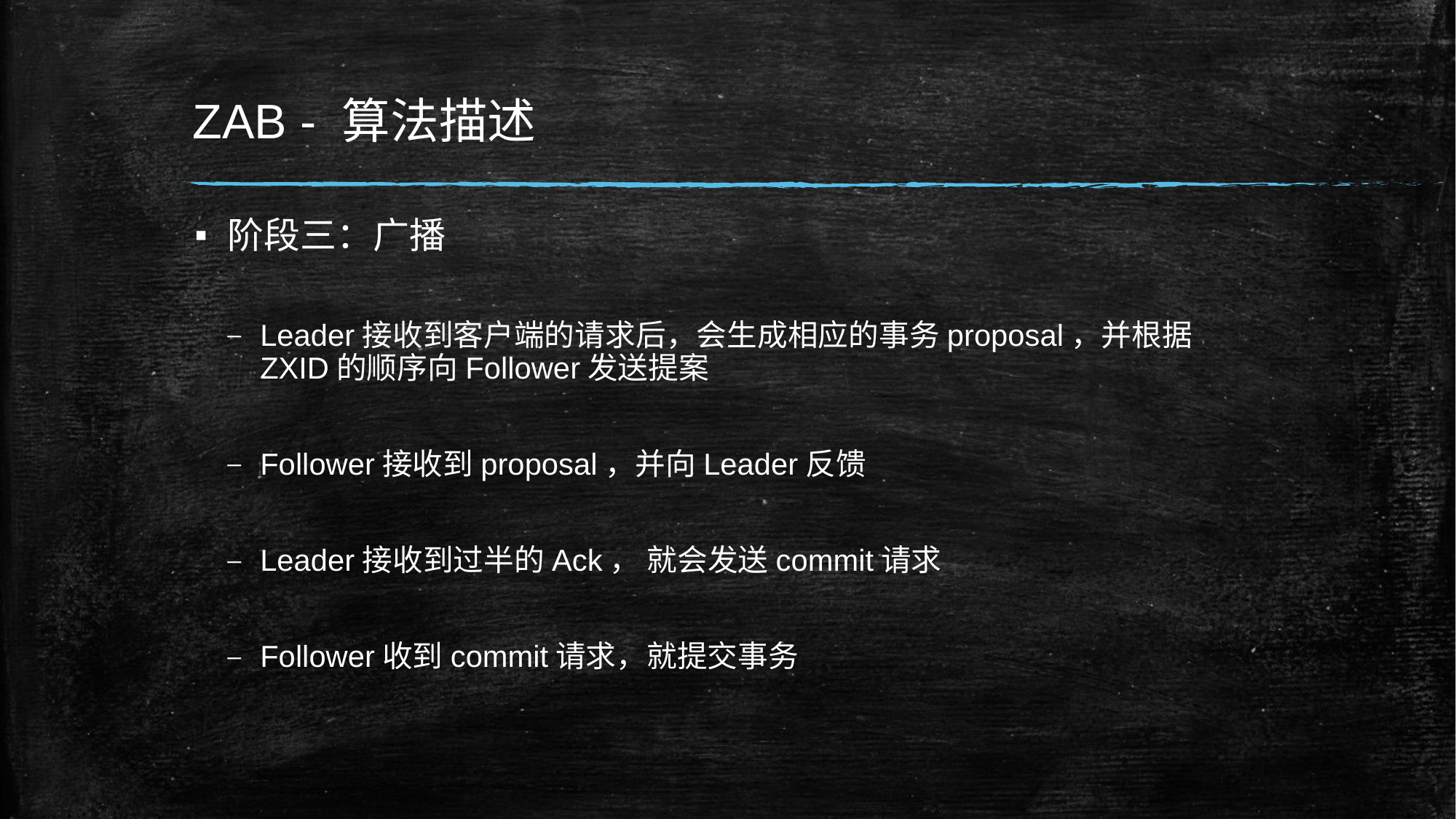

# ZAB - 算法描述
阶段三：广播

Leader接收到客户端的请求后，会生成相应的事务proposal，并根据ZXID的顺序向Follower发送提案

Follower接收到proposal，并向Leader反馈

Leader接收到过半的Ack， 就会发送commit请求

Follower收到commit请求，就提交事务